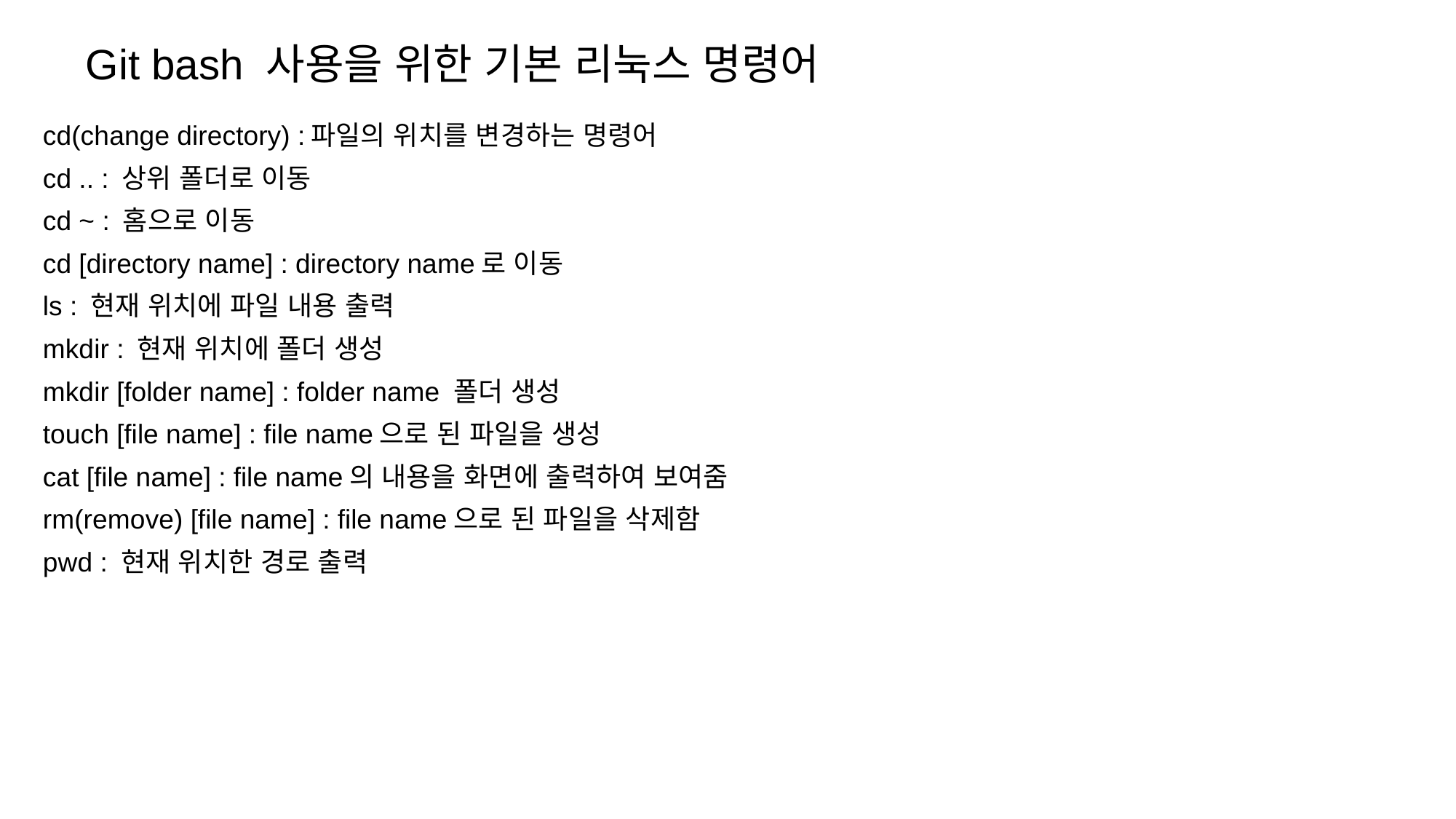

# Git bash 사용을 위한 기본 리눅스 명령어
cd(change directory) :파일의 위치를 변경하는 명령어
cd .. : 상위 폴더로 이동
cd ~ : 홈으로 이동
cd [directory name] : directory name로 이동
ls : 현재 위치에 파일 내용 출력
mkdir : 현재 위치에 폴더 생성
mkdir [folder name] : folder name 폴더 생성
touch [file name] : file name으로 된 파일을 생성
cat [file name] : file name의 내용을 화면에 출력하여 보여줌
rm(remove) [file name] : file name으로 된 파일을 삭제함
pwd : 현재 위치한 경로 출력